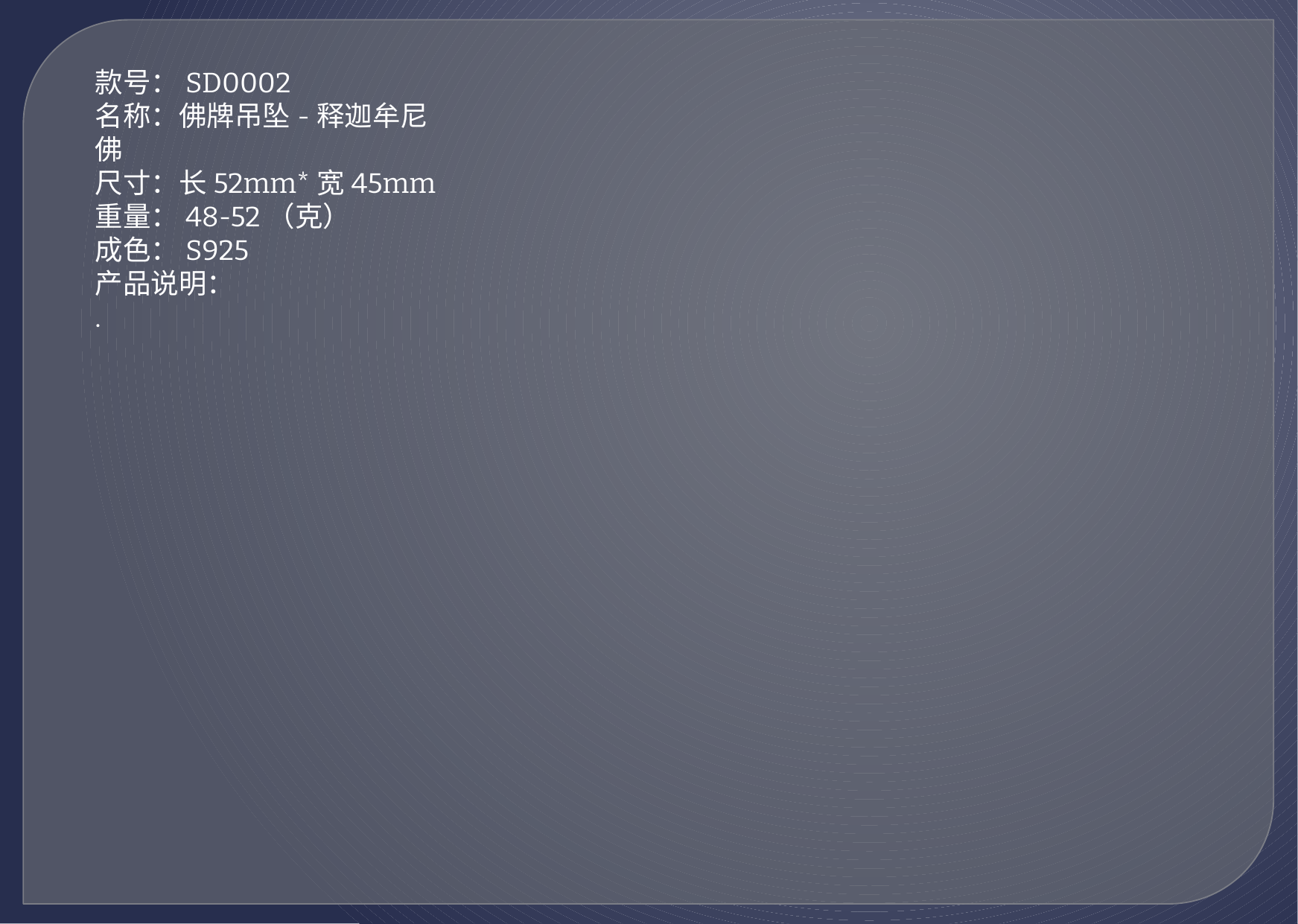

款号：SD0002
名称：佛牌吊坠-释迦牟尼佛
尺寸：长52mm*宽45mm
重量：48-52（克）
成色：S925
产品说明：
.